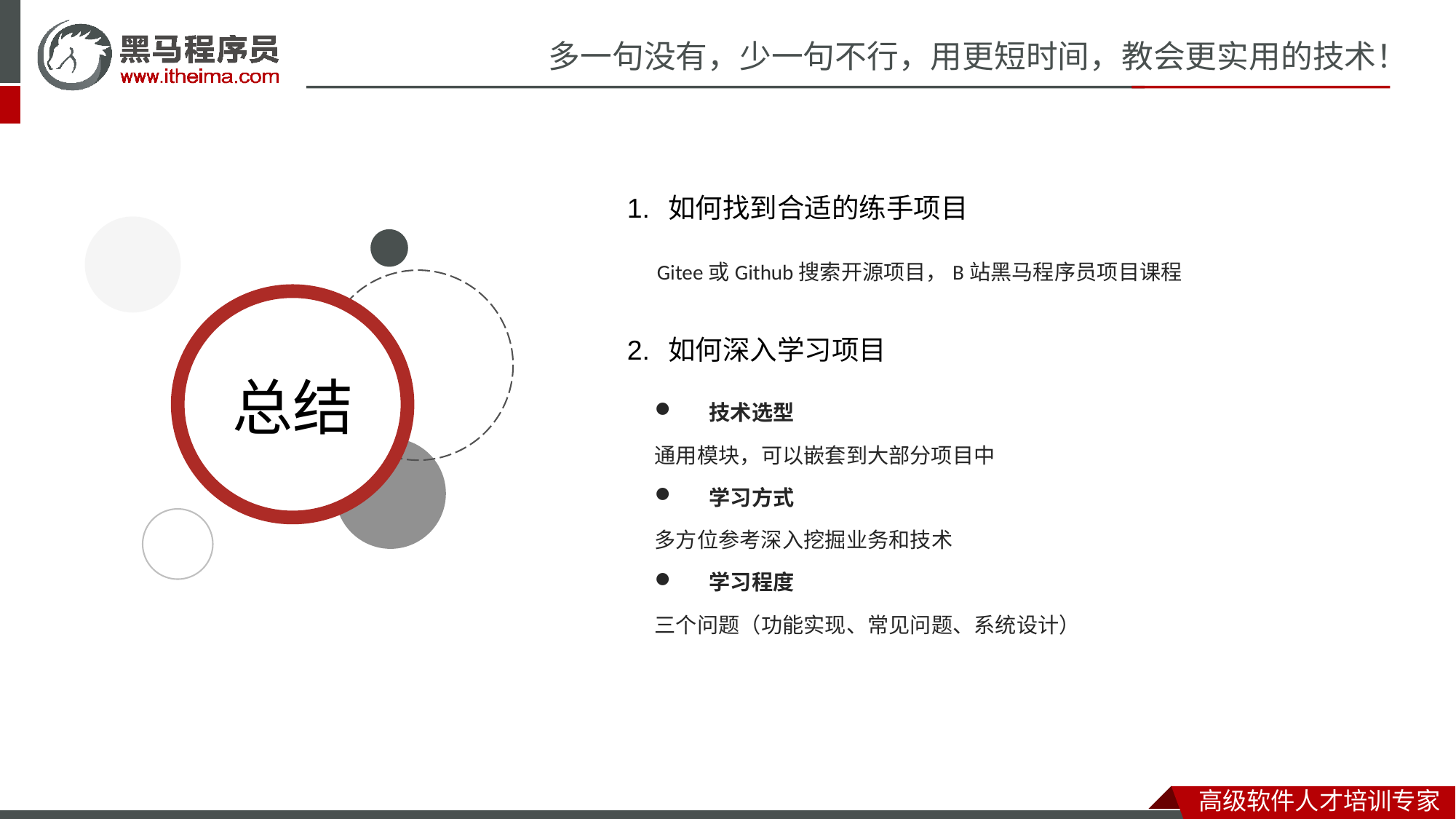

如何找到合适的练手项目

如何深入学习项目

Gitee或Github搜索开源项目，B站黑马程序员项目课程

技术选型
通用模块，可以嵌套到大部分项目中
学习方式
多方位参考深入挖掘业务和技术
学习程度
三个问题（功能实现、常见问题、系统设计）